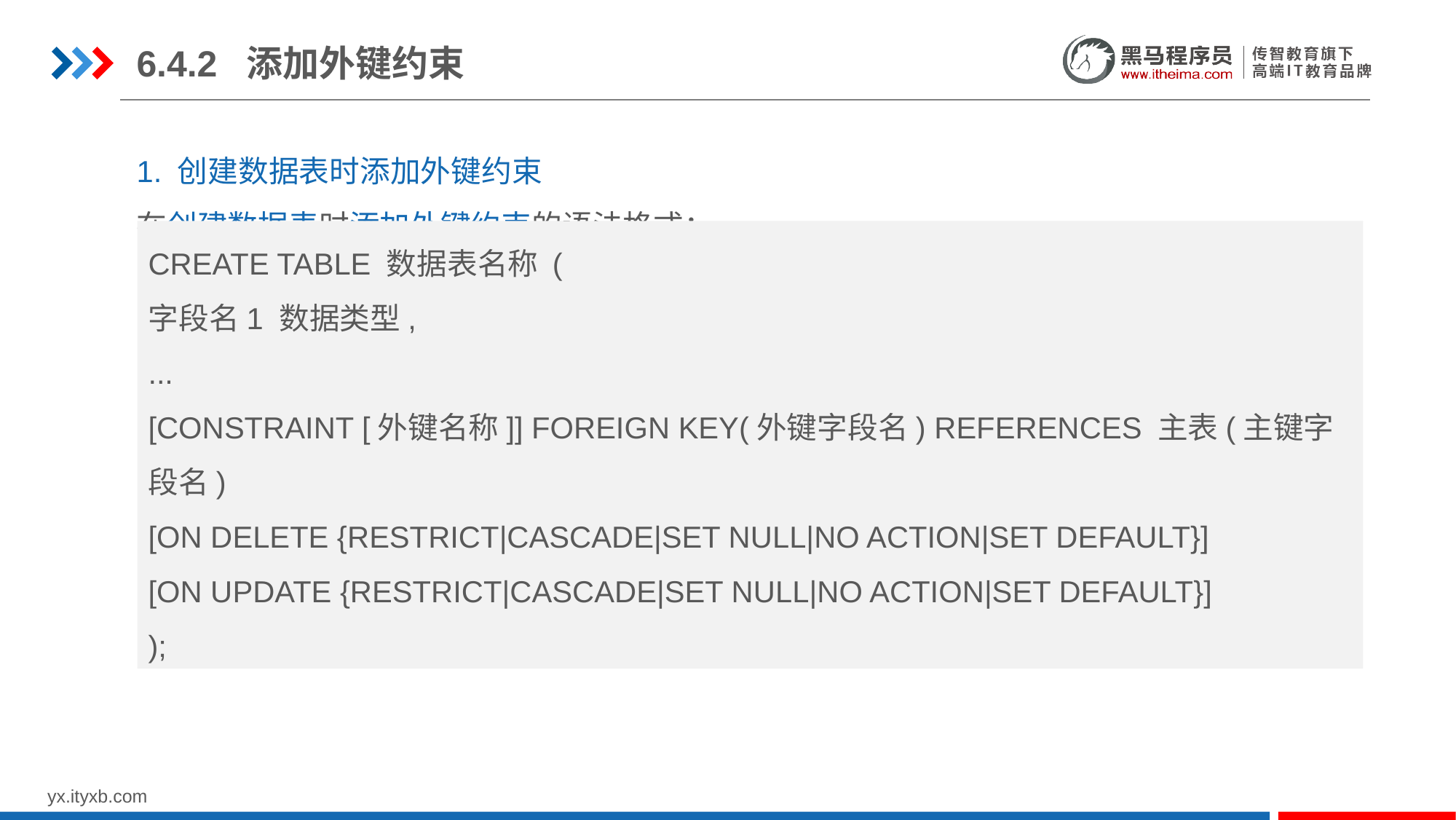

6.4.2  添加外键约束
1. 创建数据表时添加外键约束
在创建数据表时添加外键约束的语法格式：
CREATE TABLE 数据表名称 (
字段名1 数据类型,
...
[CONSTRAINT [外键名称]] FOREIGN KEY(外键字段名) REFERENCES 主表(主键字段名)
[ON DELETE {RESTRICT|CASCADE|SET NULL|NO ACTION|SET DEFAULT}]
[ON UPDATE {RESTRICT|CASCADE|SET NULL|NO ACTION|SET DEFAULT}]
);